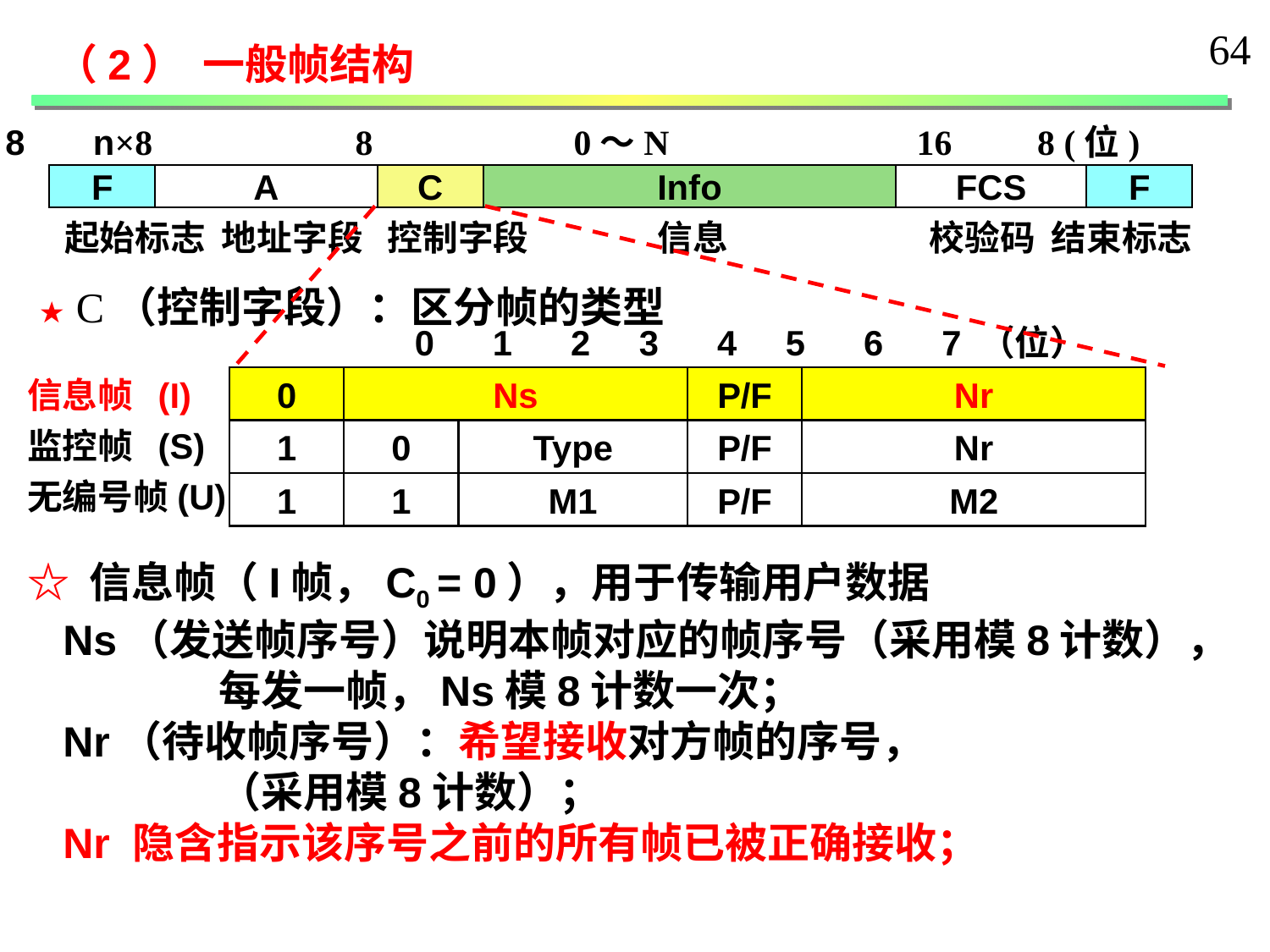

64
（2）  一般帧结构

  8       n×8	             8	         0～N	                   16	    8 (位)
F
A
C
Info
FCS
F

起始标志  地址字段   控制字段                信息                         校验码  结束标志
★ C（控制字段）：区分帧的类型
0      1      2     3      4     5      6      7 （位）
信息帧  (I)
监控帧  (S)
无编号帧(U)
0
Ns
P/F
Nr
1
0
Type
P/F
Nr
1
1
M1
P/F
M2
☆ 信息帧（I帧，C0 = 0），用于传输用户数据
   Ns（发送帧序号）说明本帧对应的帧序号（采用模8计数），
                   每发一帧，Ns模8计数一次；
   Nr（待收帧序号）：希望接收对方帧的序号，
                   （采用模8计数）；
   Nr 隐含指示该序号之前的所有帧已被正确接收；